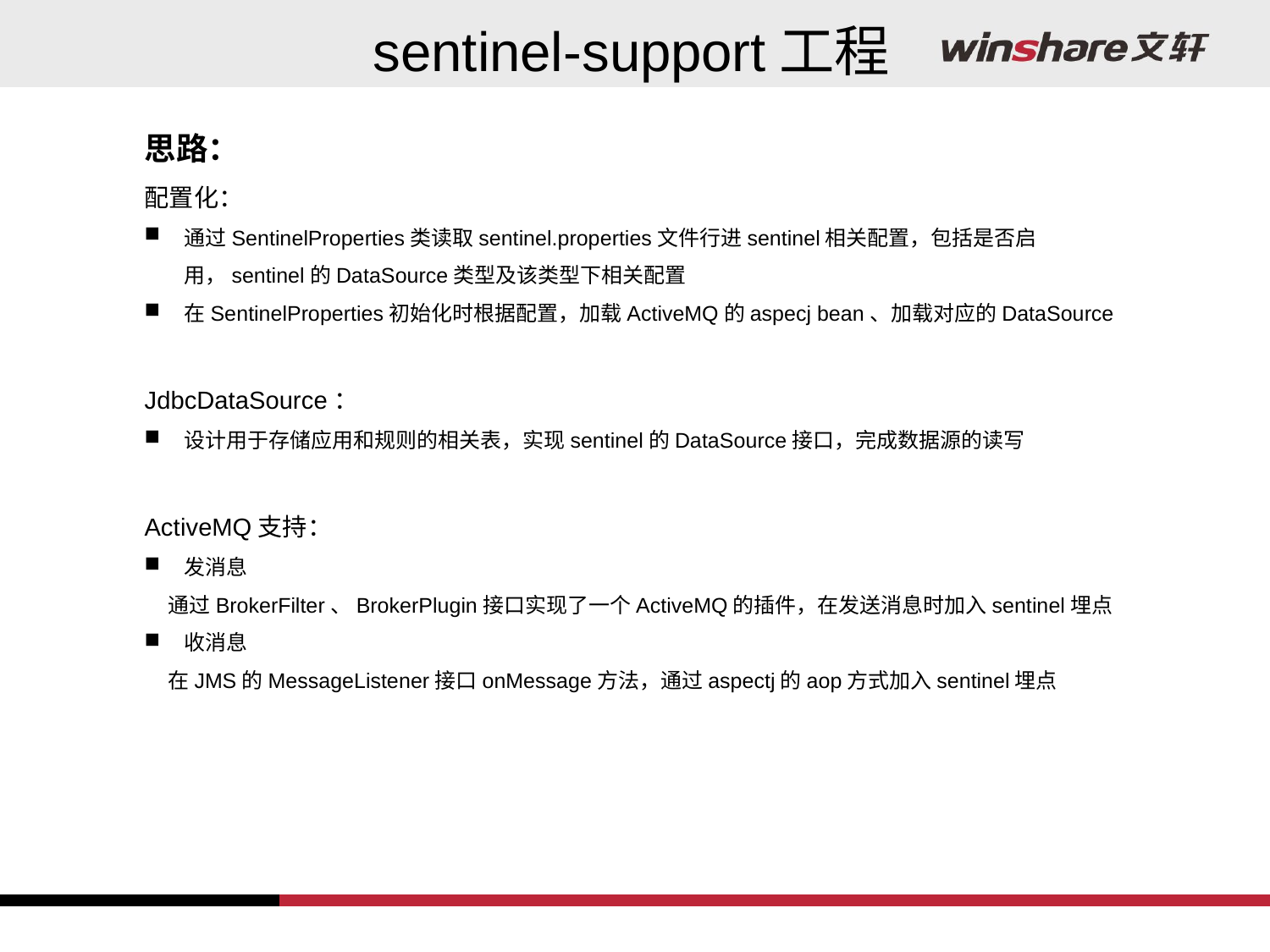

# sentinel-support工程
思路：
配置化：
通过SentinelProperties类读取sentinel.properties文件行进sentinel相关配置，包括是否启用，sentinel的DataSource类型及该类型下相关配置
在SentinelProperties初始化时根据配置，加载ActiveMQ的aspecj bean、加载对应的DataSource

JdbcDataSource：
设计用于存储应用和规则的相关表，实现sentinel的DataSource接口，完成数据源的读写

ActiveMQ支持：
发消息
    通过BrokerFilter、BrokerPlugin接口实现了一个ActiveMQ的插件，在发送消息时加入sentinel埋点
收消息
    在JMS的MessageListener接口onMessage方法，通过aspectj的aop方式加入sentinel埋点